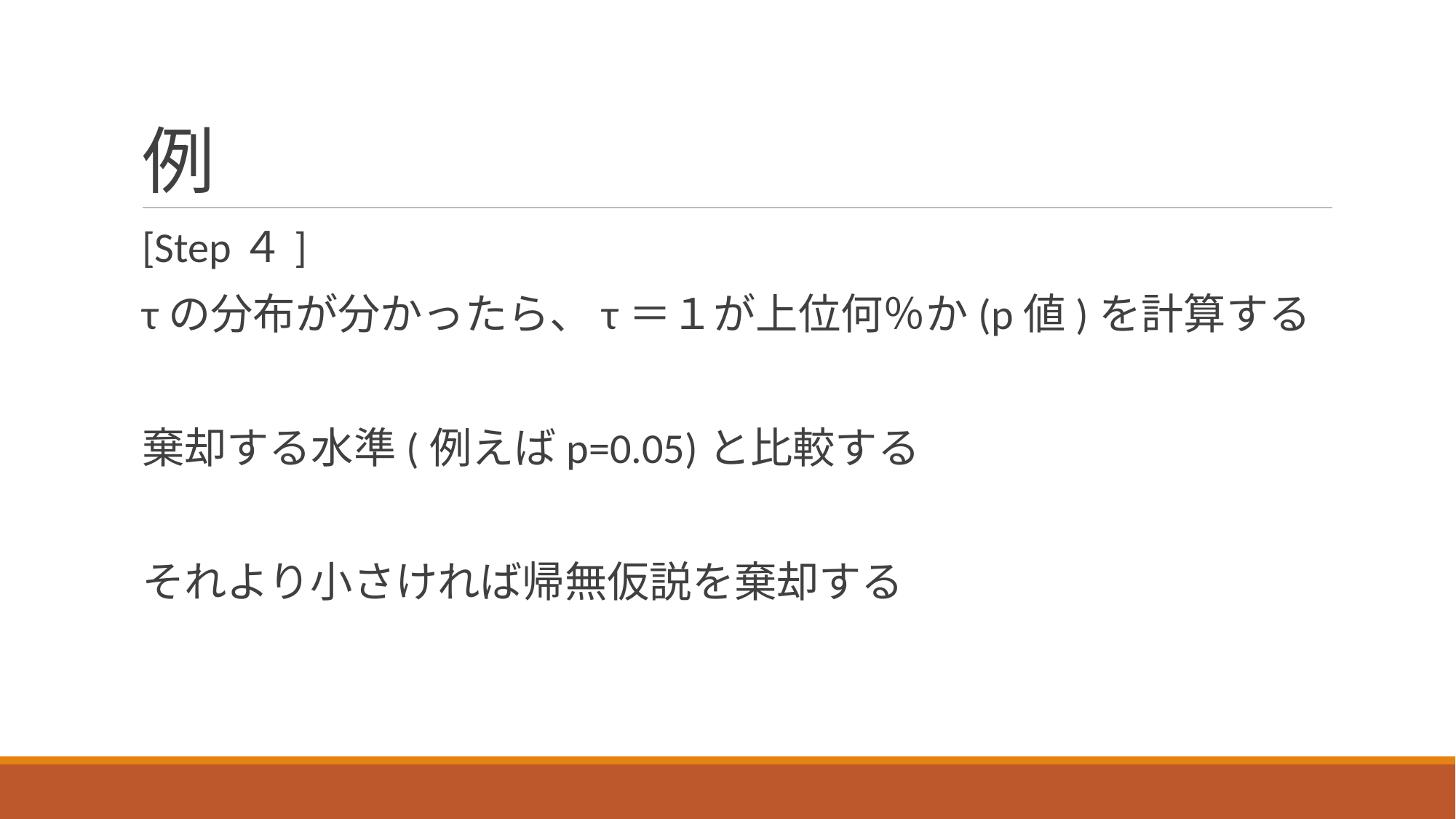

# 例
[Step４]
τの分布が分かったら、τ＝１が上位何％か(p値)を計算する

棄却する水準(例えばp=0.05)と比較する

それより小さければ帰無仮説を棄却する